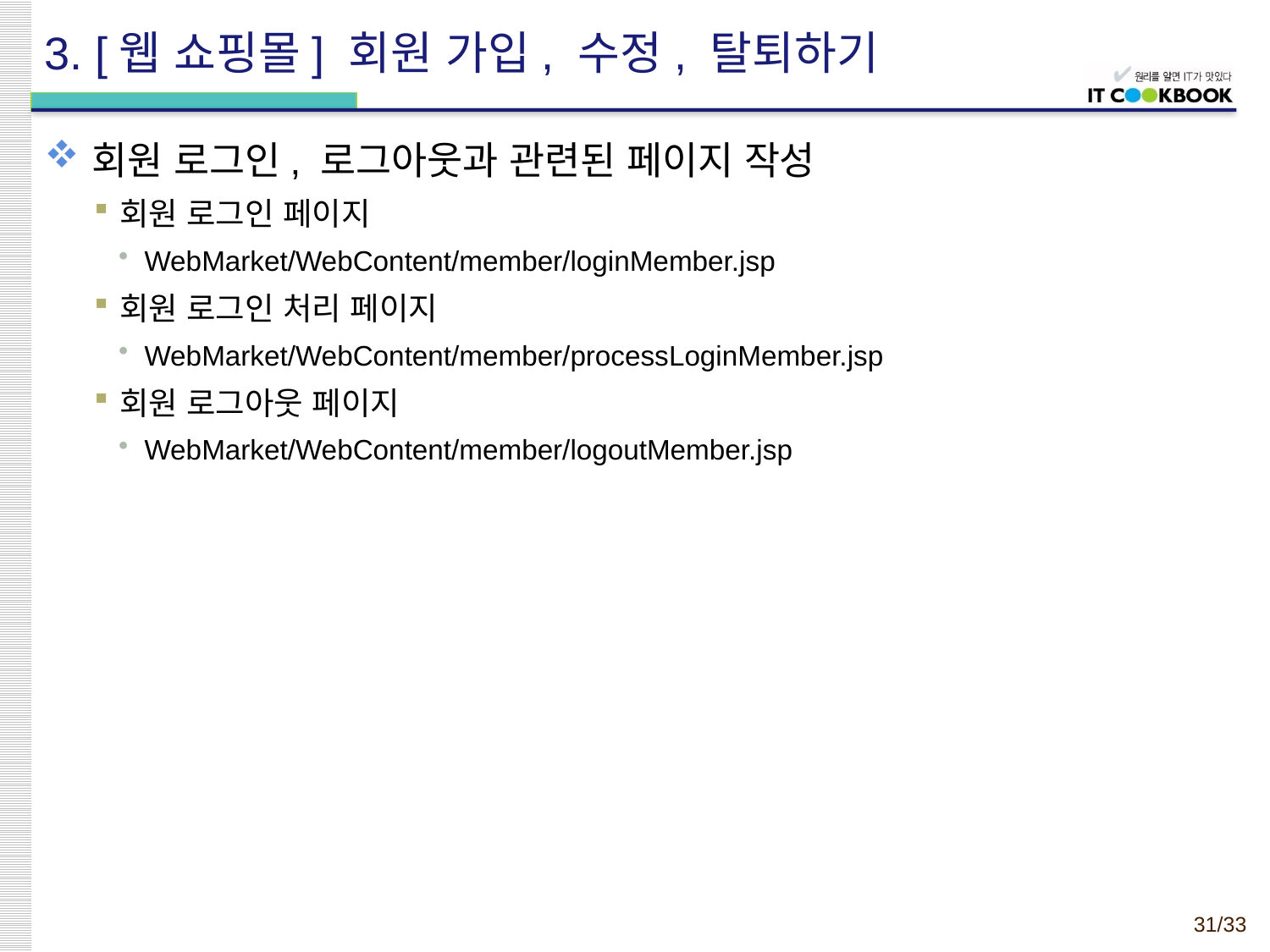

# 3. [웹 쇼핑몰] 회원 가입, 수정, 탈퇴하기
회원 로그인, 로그아웃과 관련된 페이지 작성
회원 로그인 페이지
WebMarket/WebContent/member/loginMember.jsp
회원 로그인 처리 페이지
WebMarket/WebContent/member/processLoginMember.jsp
회원 로그아웃 페이지
WebMarket/WebContent/member/logoutMember.jsp